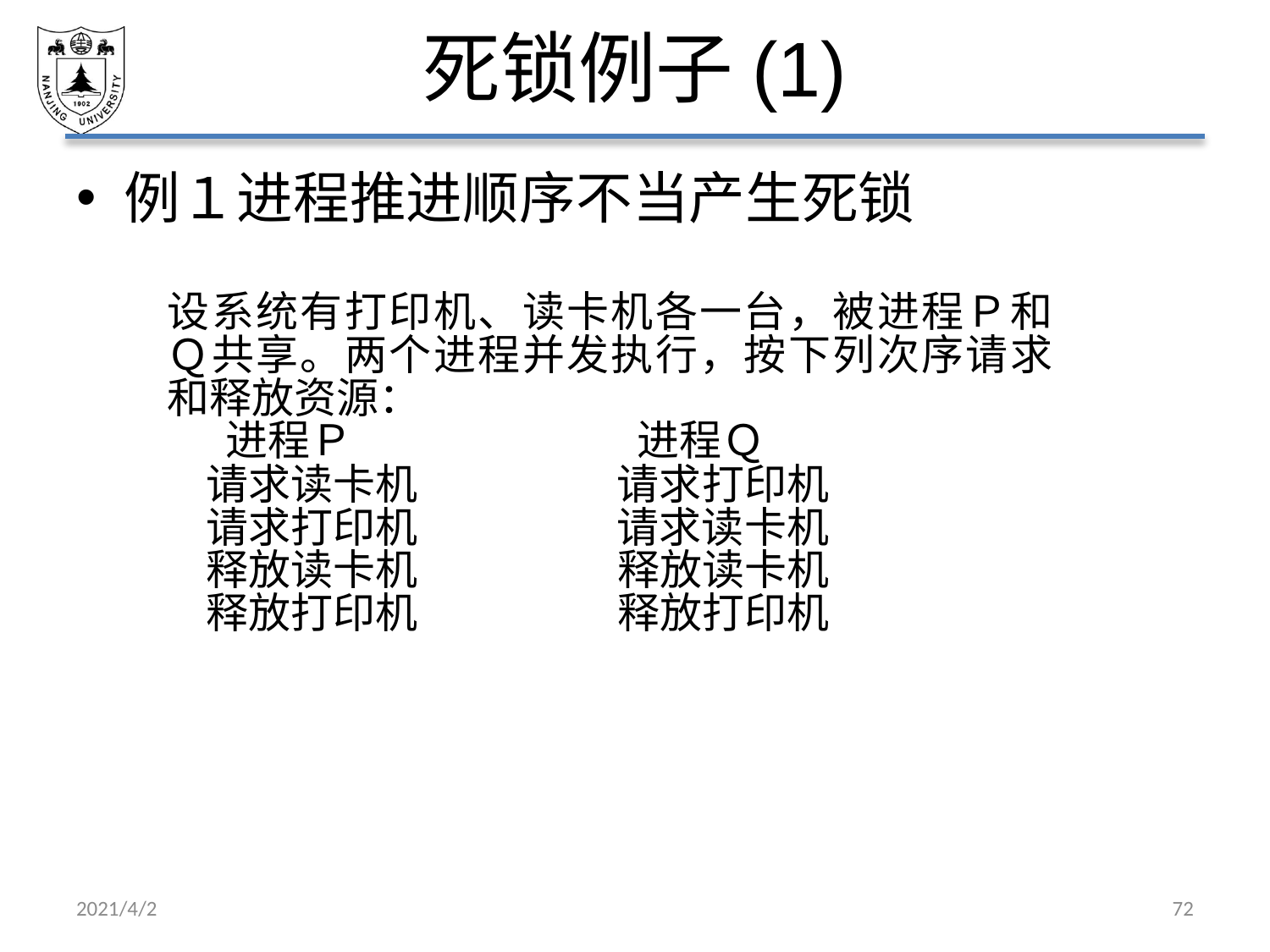

# 死锁例子(1)
例１进程推进顺序不当产生死锁
设系统有打印机、读卡机各一台，被进程Ｐ和Ｑ共享。两个进程并发执行，按下列次序请求和释放资源：
     进程Ｐ                              进程Ｑ
   请求读卡机                     请求打印机
   请求打印机                     请求读卡机
   释放读卡机                     释放读卡机
   释放打印机                     释放打印机

2021/4/2
72